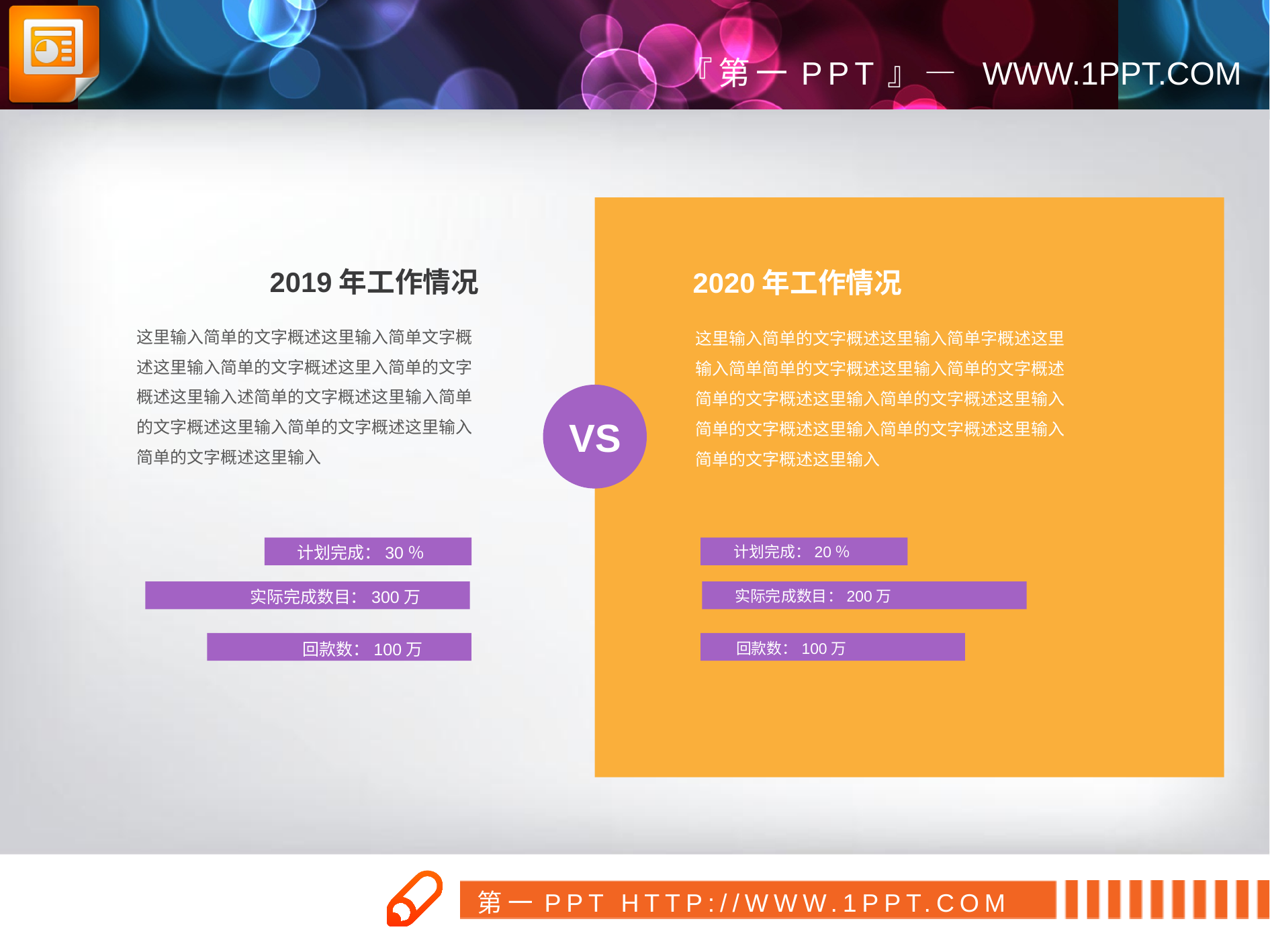

2019年工作情况
这里输入简单的文字概述这里输入简单文字概
述这里输入简单的文字概述这里入简单的文字
概述这里输入述简单的文字概述这里输入简单
的文字概述这里输入简单的文字概述这里输入
简单的文字概述这里输入
2020年工作情况
这里输入简单的文字概述这里输入简单字概述这里输入简单简单的文字概述这里输入简单的文字概述简单的文字概述这里输入简单的文字概述这里输入简单的文字概述这里输入简单的文字概述这里输入简单的文字概述这里输入
VS

计划完成：30％

实际完成数目：300万

回款数：100万

计划完成：20％

实际完成数目：200万

回款数：100万